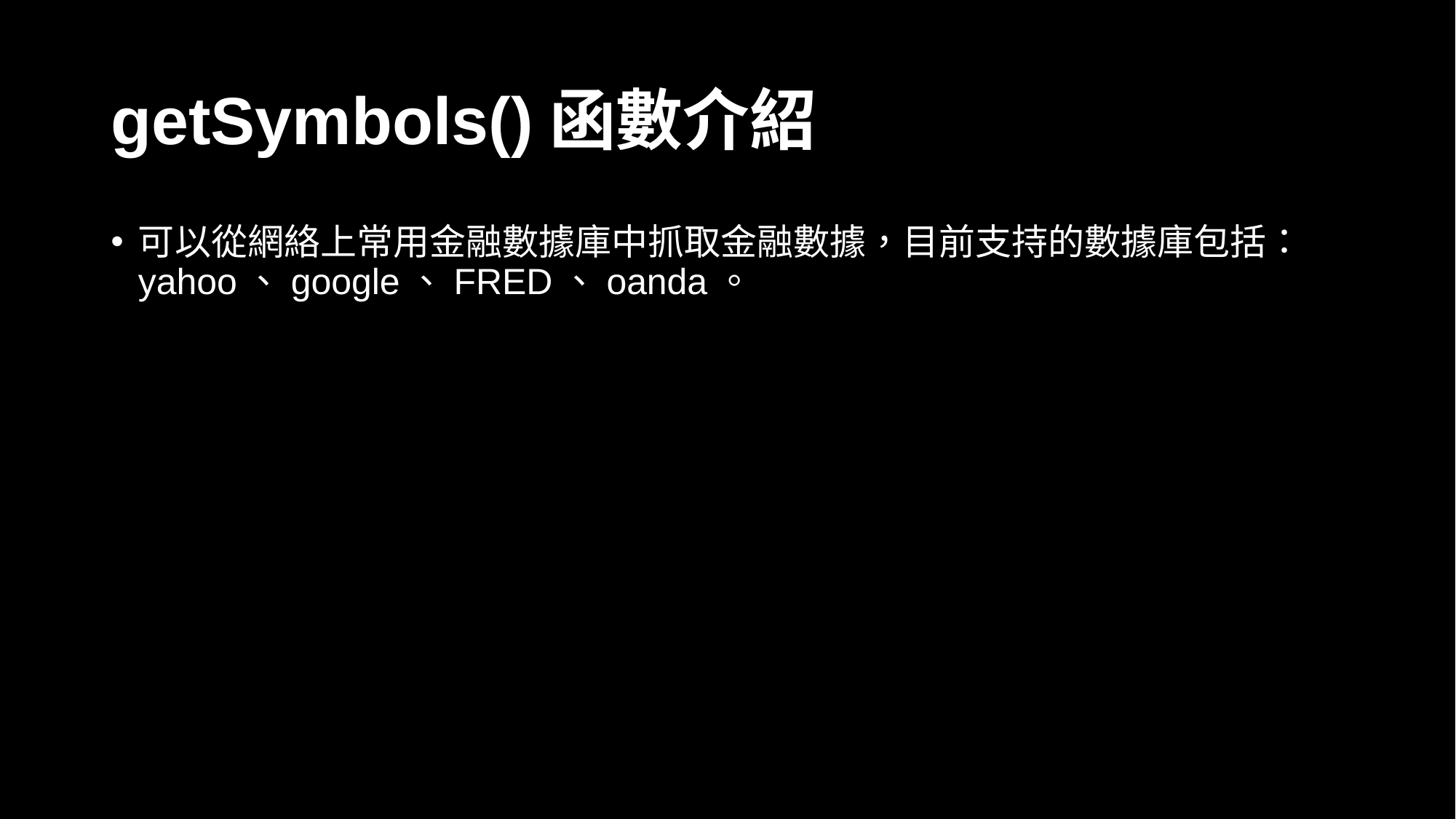

# getSymbols()函數介紹
可以從網絡上常用金融數據庫中抓取金融數據，目前支持的數據庫包括：yahoo、google、FRED、oanda。